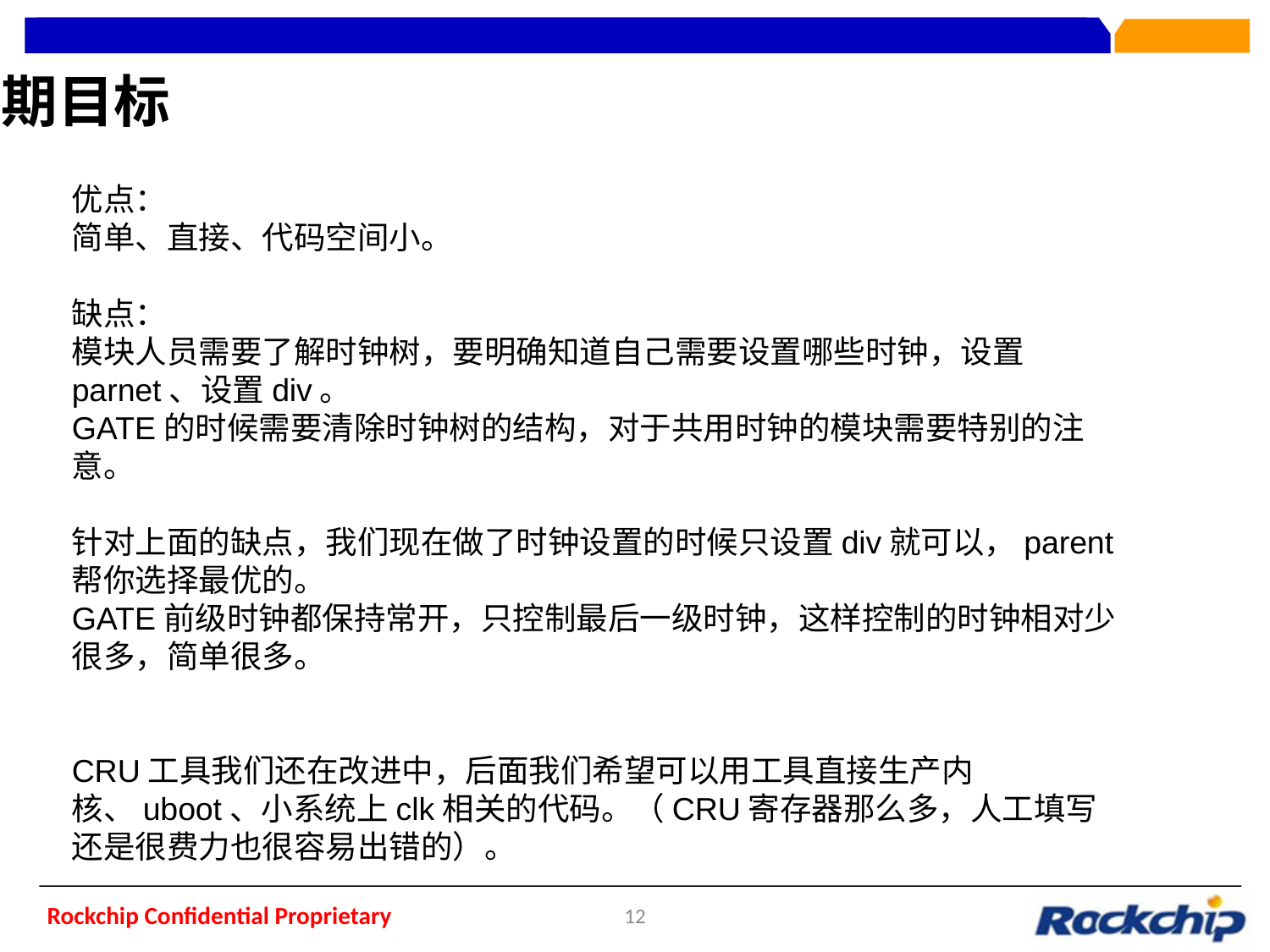

后期目标
优点：
简单、直接、代码空间小。

缺点：
模块人员需要了解时钟树，要明确知道自己需要设置哪些时钟，设置parnet、设置div。
GATE的时候需要清除时钟树的结构，对于共用时钟的模块需要特别的注意。

针对上面的缺点，我们现在做了时钟设置的时候只设置div就可以，parent帮你选择最优的。
GATE前级时钟都保持常开，只控制最后一级时钟，这样控制的时钟相对少很多，简单很多。

CRU工具我们还在改进中，后面我们希望可以用工具直接生产内核、uboot、小系统上clk相关的代码。（CRU寄存器那么多，人工填写还是很费力也很容易出错的）。